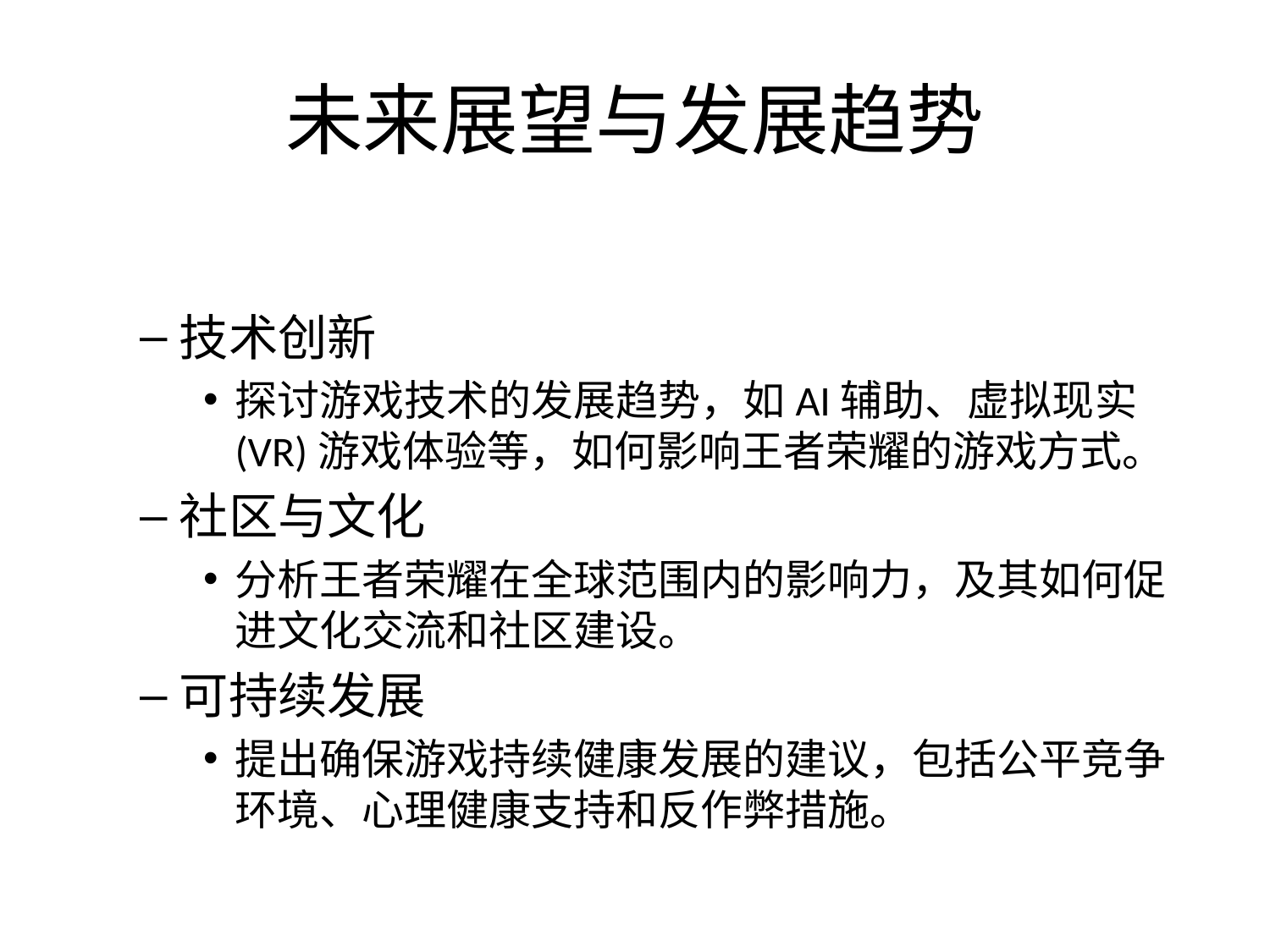

# 未来展望与发展趋势

技术创新
探讨游戏技术的发展趋势，如AI辅助、虚拟现实(VR)游戏体验等，如何影响王者荣耀的游戏方式。
社区与文化
分析王者荣耀在全球范围内的影响力，及其如何促进文化交流和社区建设。
可持续发展
提出确保游戏持续健康发展的建议，包括公平竞争环境、心理健康支持和反作弊措施。